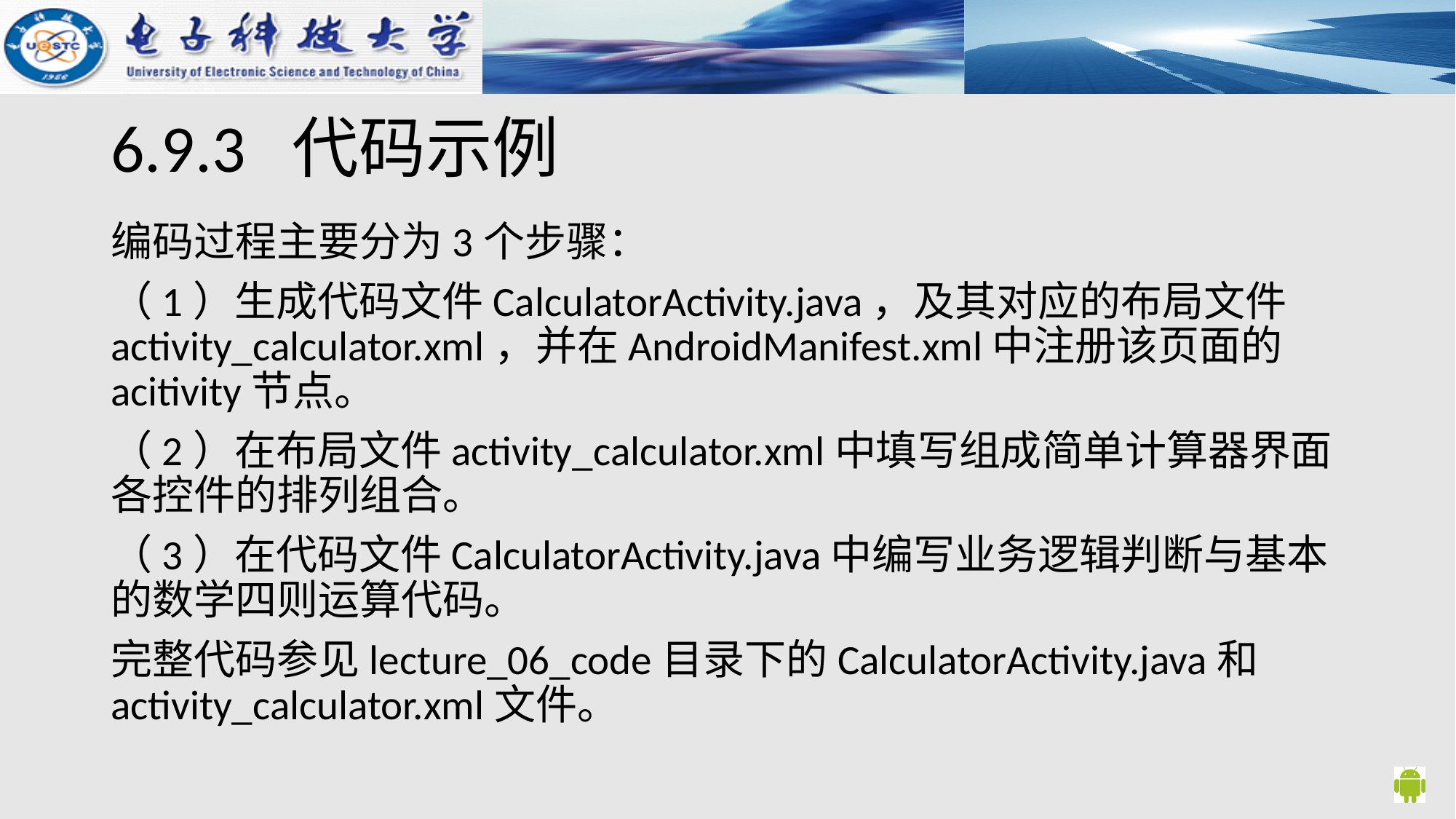

# 6.9.3  代码示例
编码过程主要分为3个步骤：
（1）生成代码文件CalculatorActivity.java，及其对应的布局文件activity_calculator.xml，并在AndroidManifest.xml中注册该页面的acitivity节点。
（2）在布局文件activity_calculator.xml中填写组成简单计算器界面各控件的排列组合。
（3）在代码文件CalculatorActivity.java中编写业务逻辑判断与基本的数学四则运算代码。
完整代码参见lecture_06_code目录下的CalculatorActivity.java和activity_calculator.xml文件。